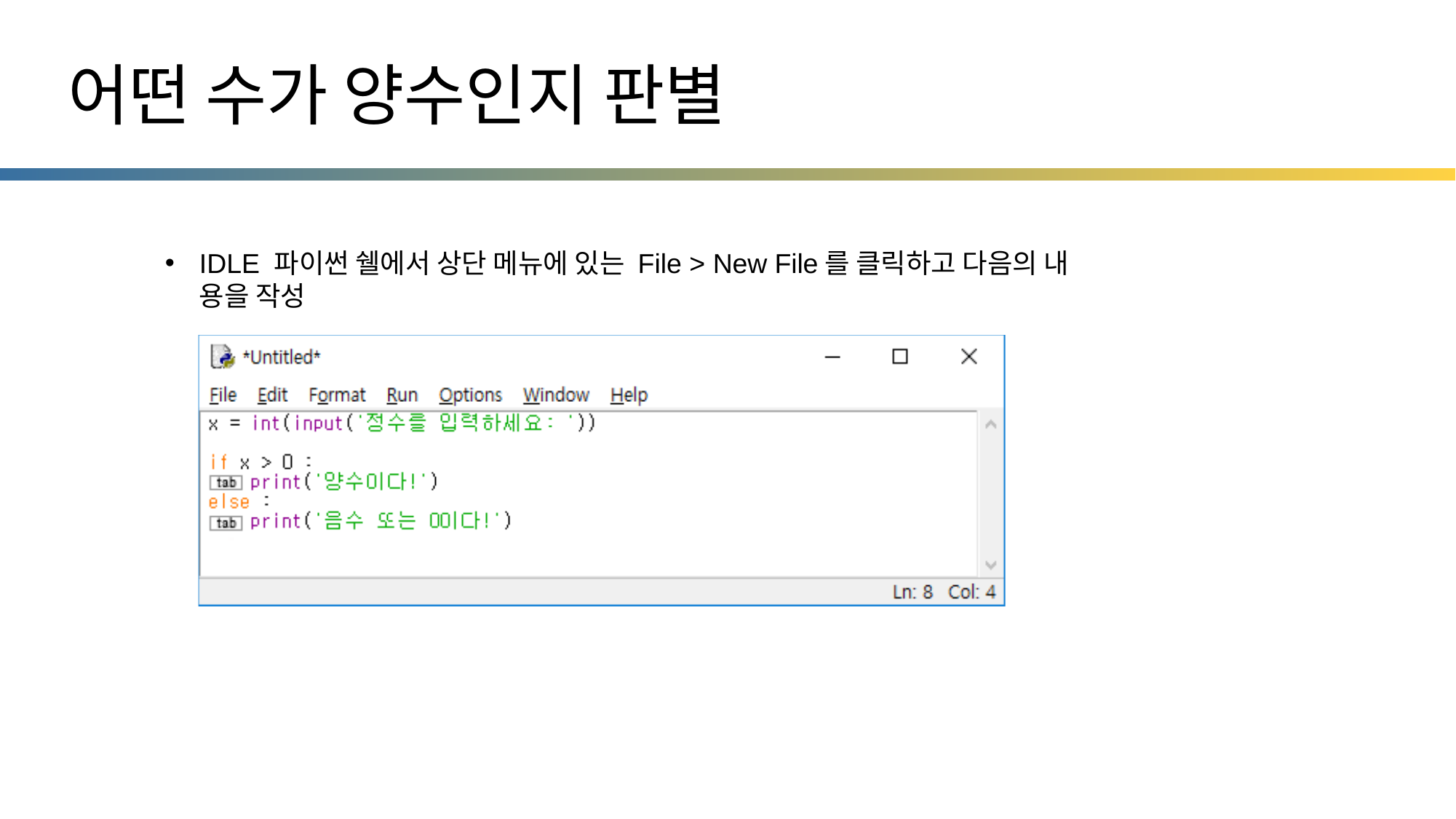

# 어떤 수가 양수인지 판별
IDLE 파이썬 쉘에서 상단 메뉴에 있는 File > New File를 클릭하고 다음의 내  용을 작성